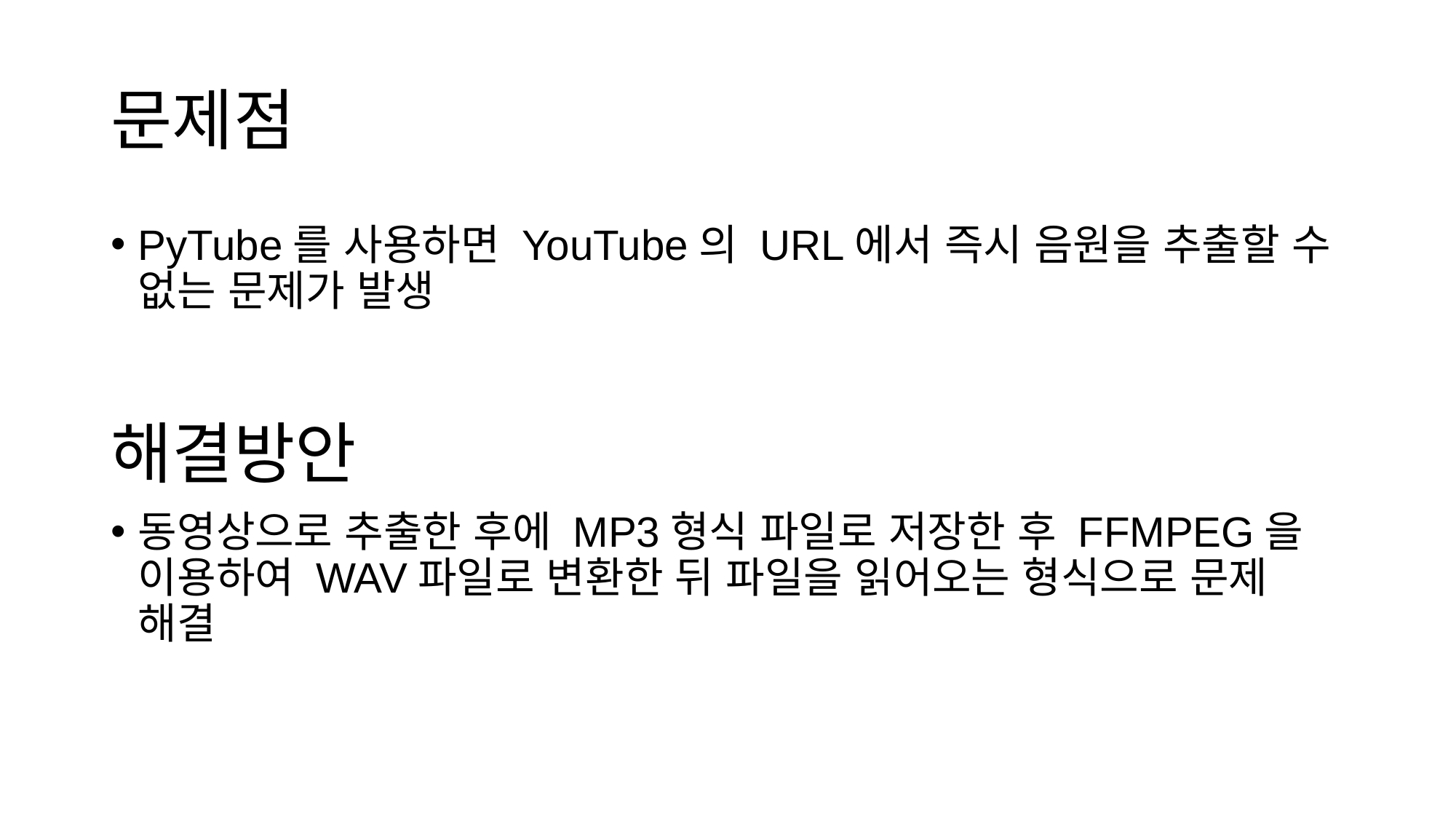

# 문제점
PyTube를 사용하면 YouTube의 URL에서 즉시 음원을 추출할 수 없는 문제가 발생
해결방안
동영상으로 추출한 후에 MP3형식 파일로 저장한 후 FFMPEG을 이용하여 WAV파일로 변환한 뒤 파일을 읽어오는 형식으로 문제 해결